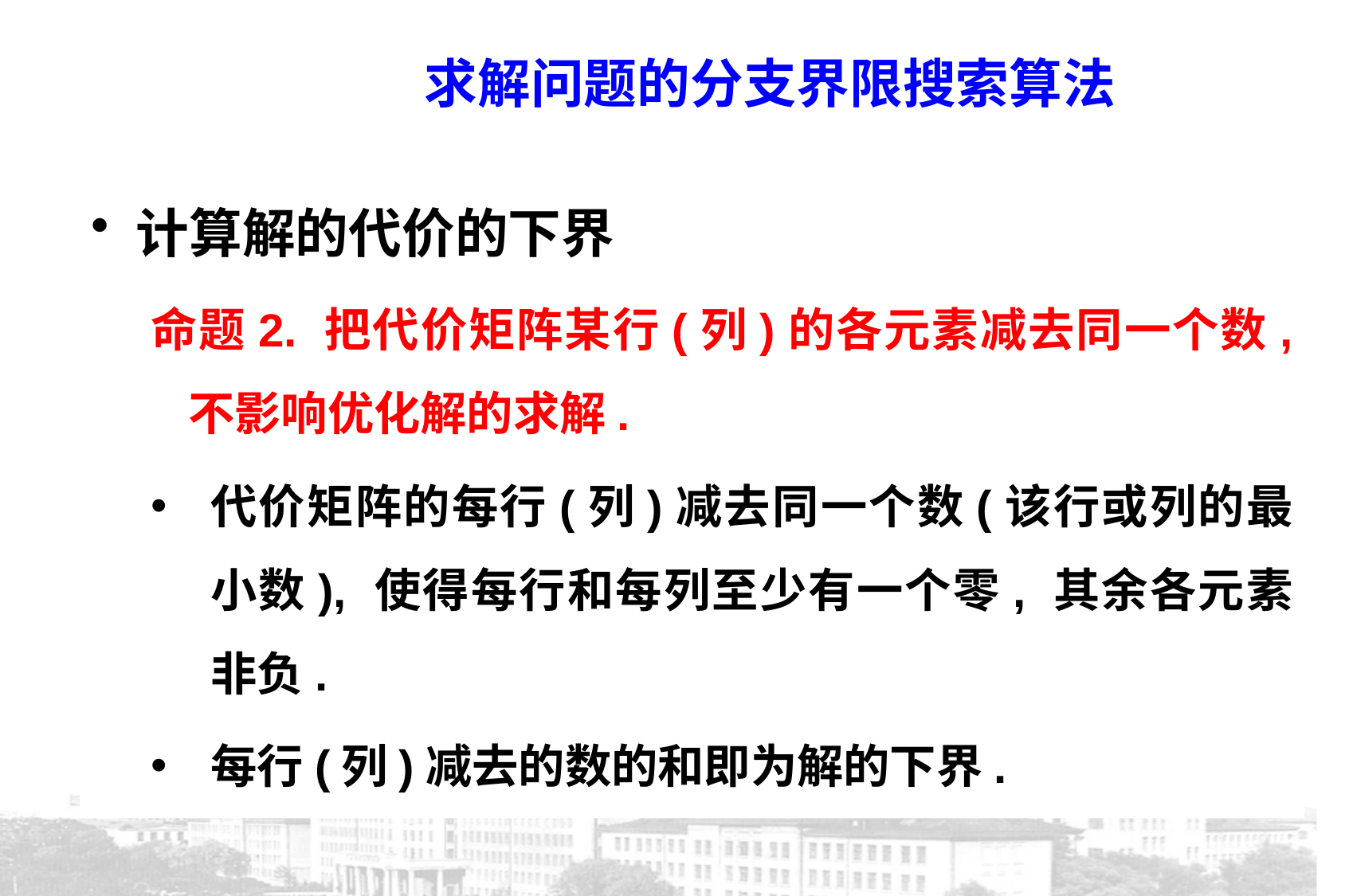

求解问题的分支界限搜索算法
计算解的代价的下界
命题2. 把代价矩阵某行(列)的各元素减去同一个数, 不影响优化解的求解.
代价矩阵的每行(列)减去同一个数(该行或列的最小数), 使得每行和每列至少有一个零, 其余各元素非负.
每行(列)减去的数的和即为解的下界.